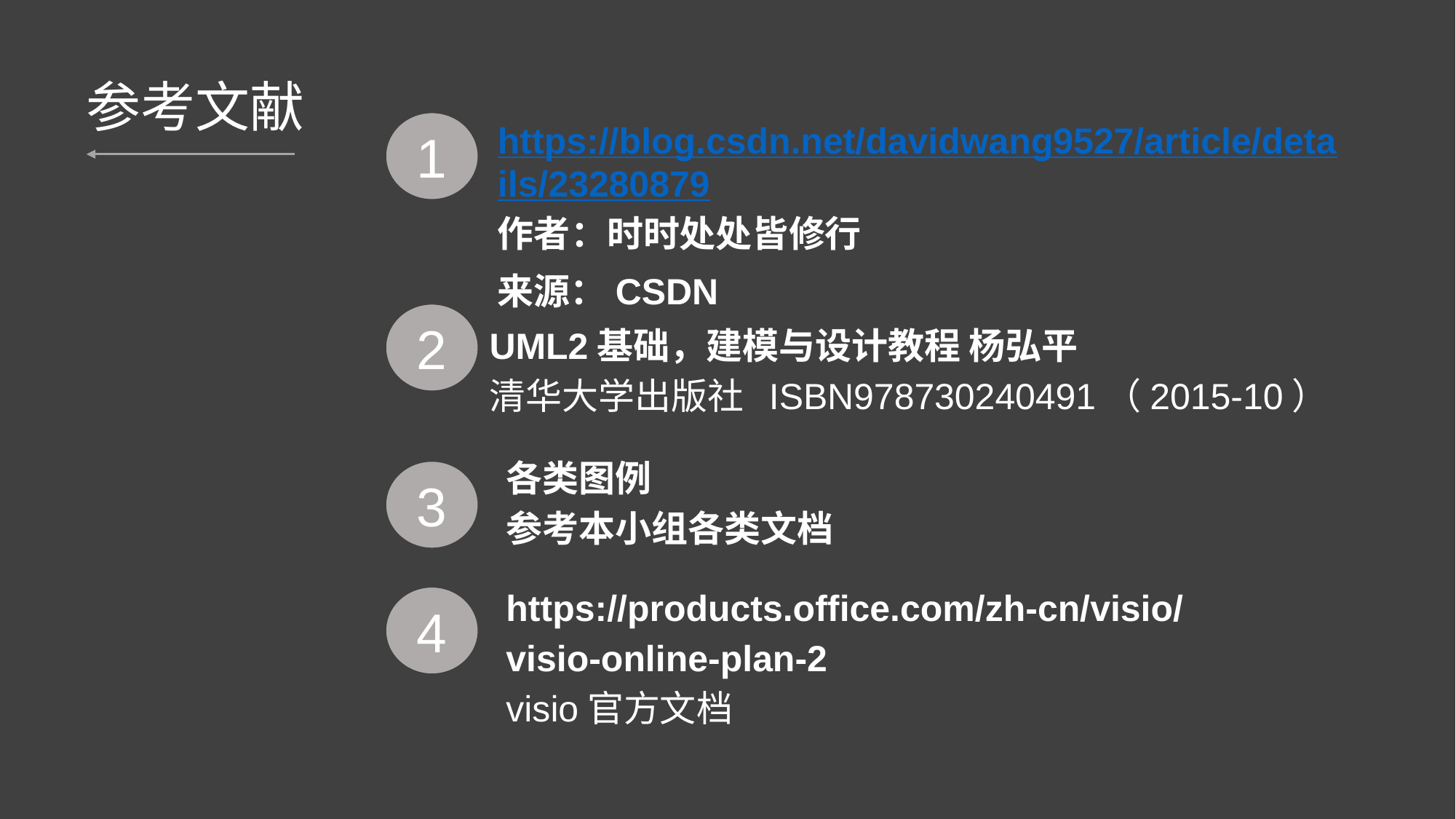

# 参考文献
https://blog.csdn.net/davidwang9527/article/details/23280879
作者：时时处处皆修行
来源：CSDN

1
UML2基础，建模与设计教程 杨弘平
清华大学出版社  ISBN978730240491（2015-10）

2
各类图例
参考本小组各类文档

3
4
https://products.office.com/zh-cn/visio/visio-online-plan-2
visio官方文档